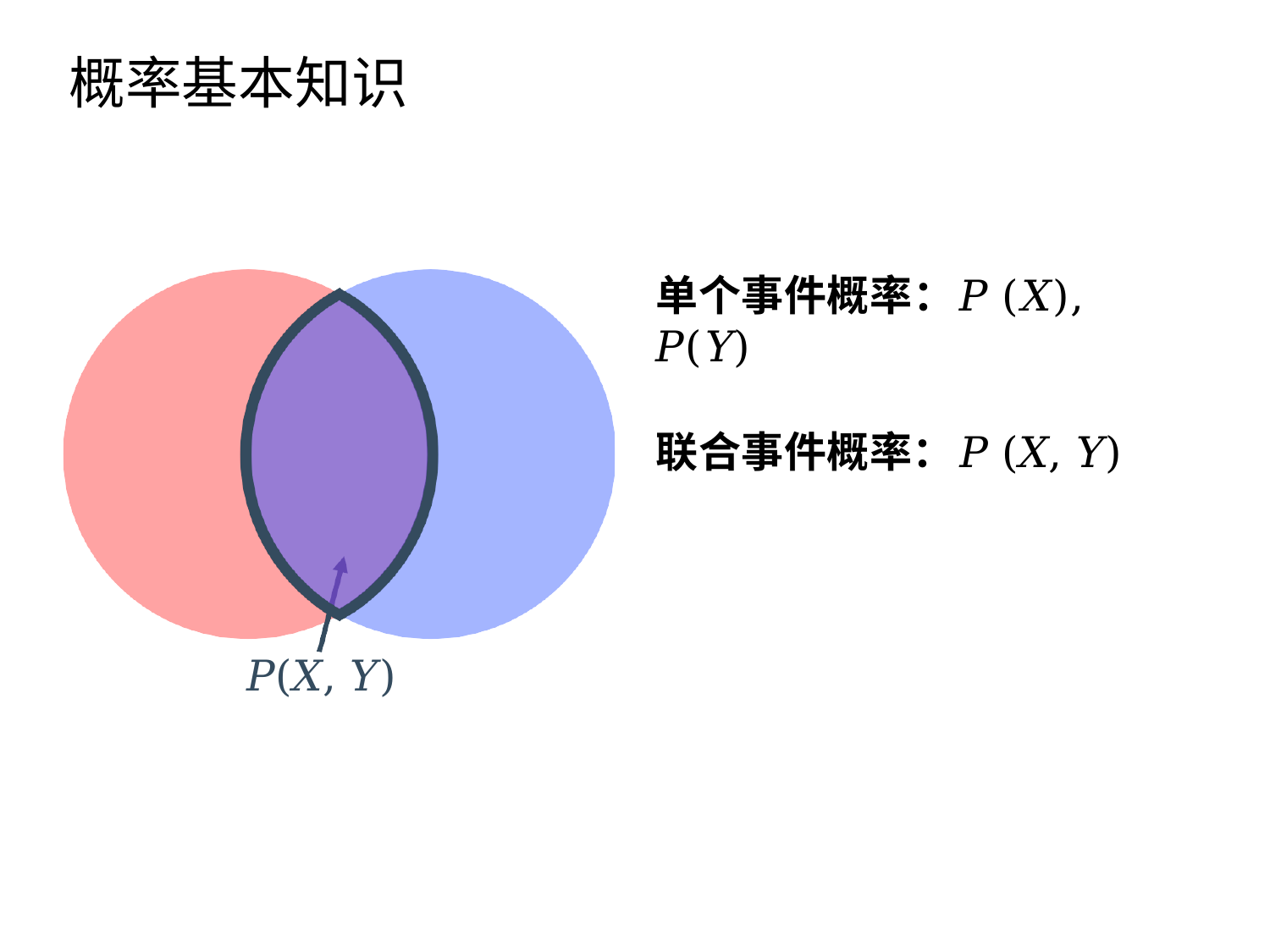

概率基本知识
单个事件概率：𝑃(𝑋), 𝑃(𝑌)

联合事件概率：𝑃(𝑋, 𝑌)

𝑃(𝑋, 𝑌)